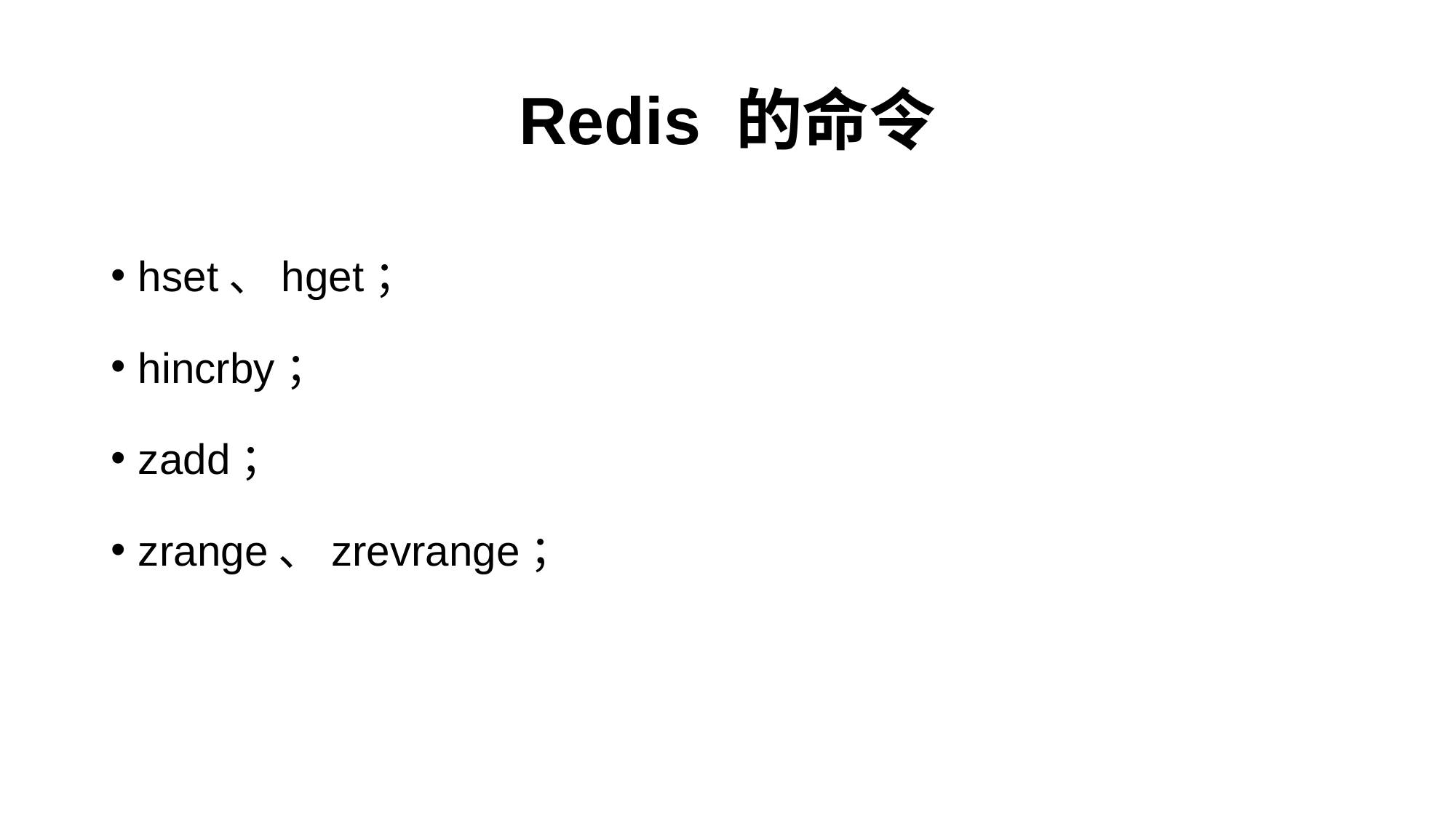

# Redis 的命令
hset、hget；
hincrby；
zadd；
zrange、zrevrange；